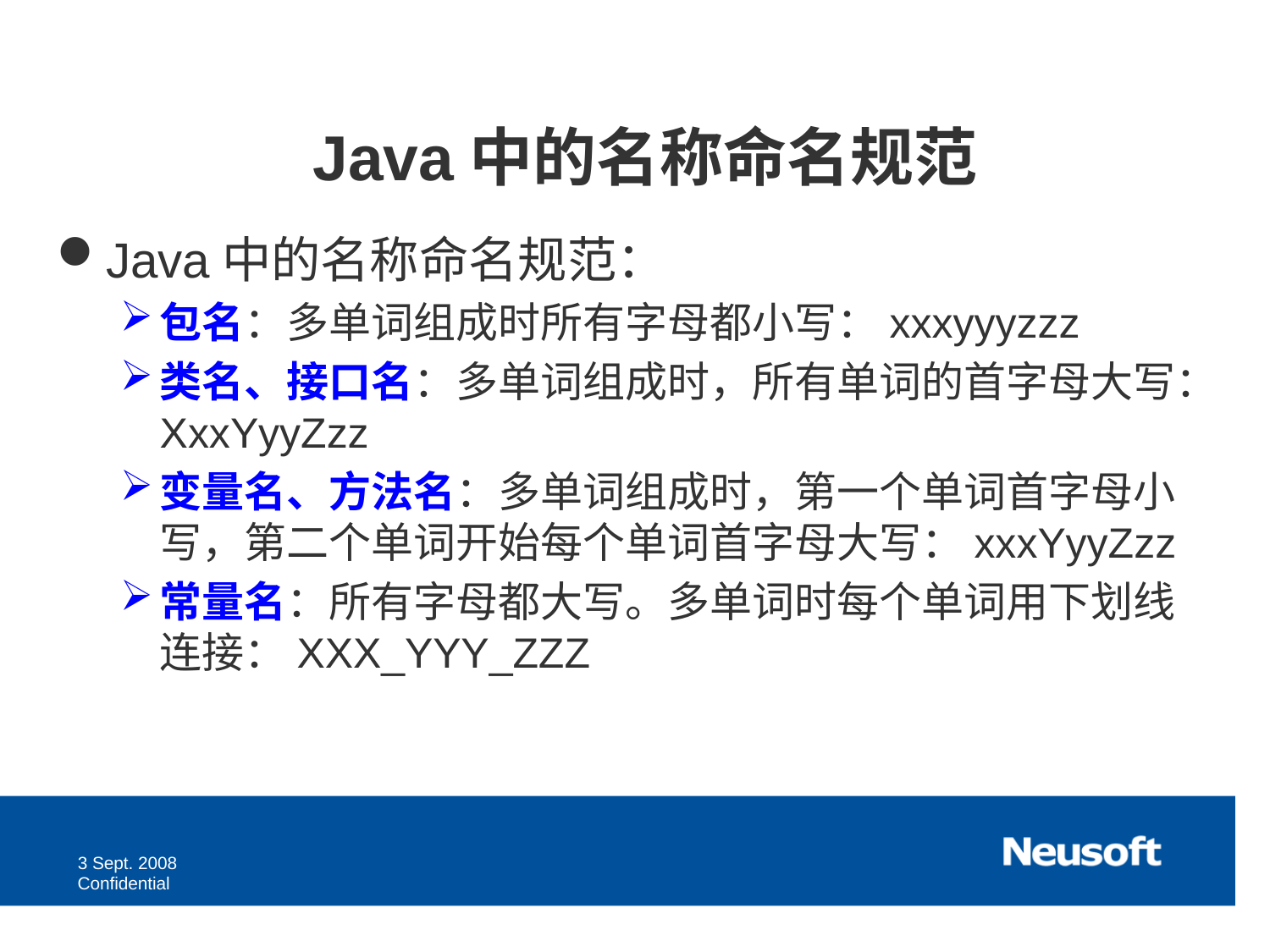

Java中的名称命名规范
Java中的名称命名规范：
包名：多单词组成时所有字母都小写：xxxyyyzzz
类名、接口名：多单词组成时，所有单词的首字母大写：XxxYyyZzz
变量名、方法名：多单词组成时，第一个单词首字母小写，第二个单词开始每个单词首字母大写：xxxYyyZzz
常量名：所有字母都大写。多单词时每个单词用下划线连接：XXX_YYY_ZZZ